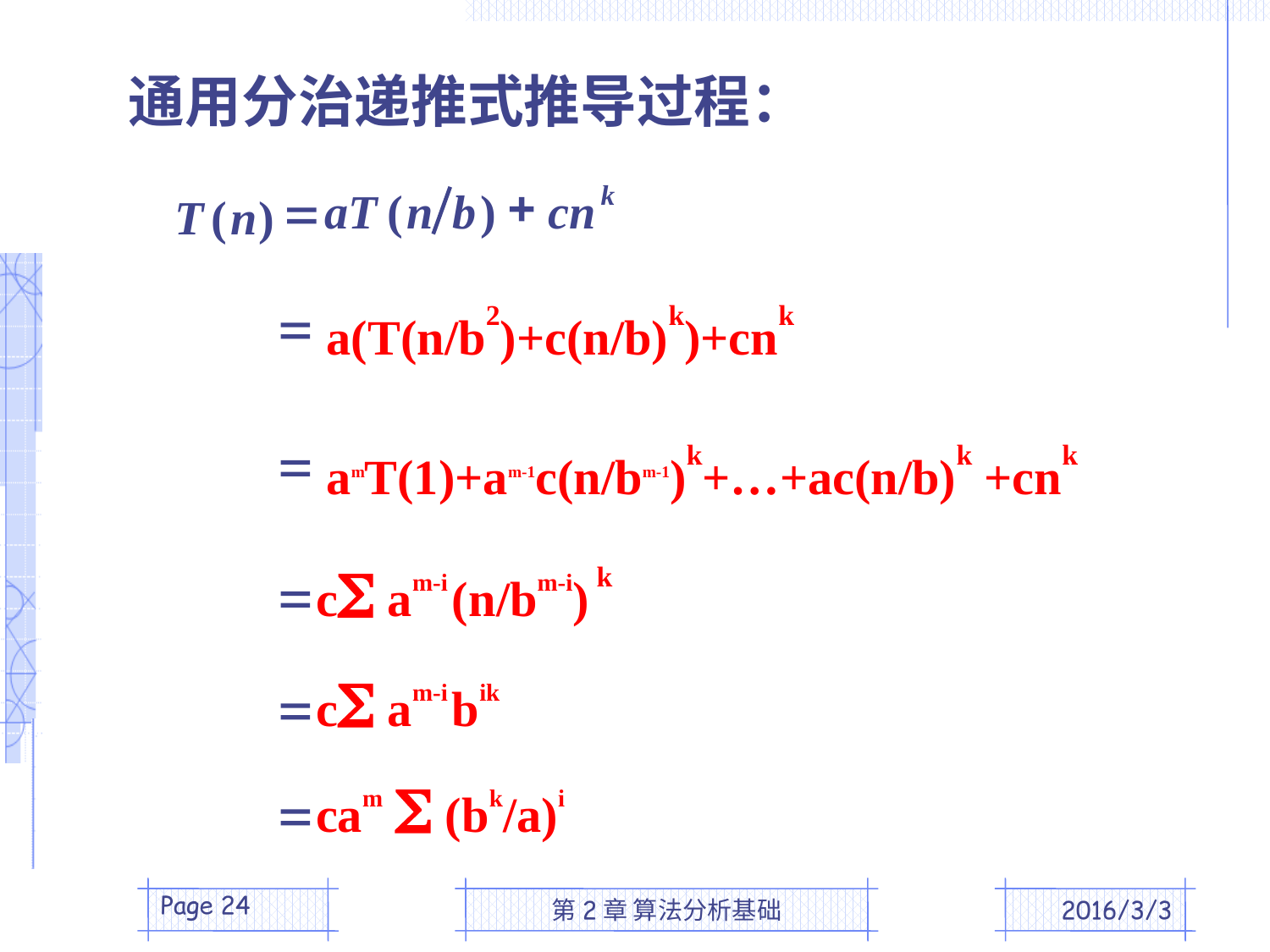

通用分治递推式推导过程：
+
k
aT
(
n
b
)
cn
=

T
(
n
)
a(T(n/b2)+c(n/b)k)+cnk
=
amT(1)+am-1c(n/bm-1)k+…+ac(n/b)k +cnk
=
cΣ am-i (n/bm-i) k
=
cΣ am-i bik
=
cam Σ (bk/a)i
=
Page 24
第2章 算法分析基础
2016/3/3